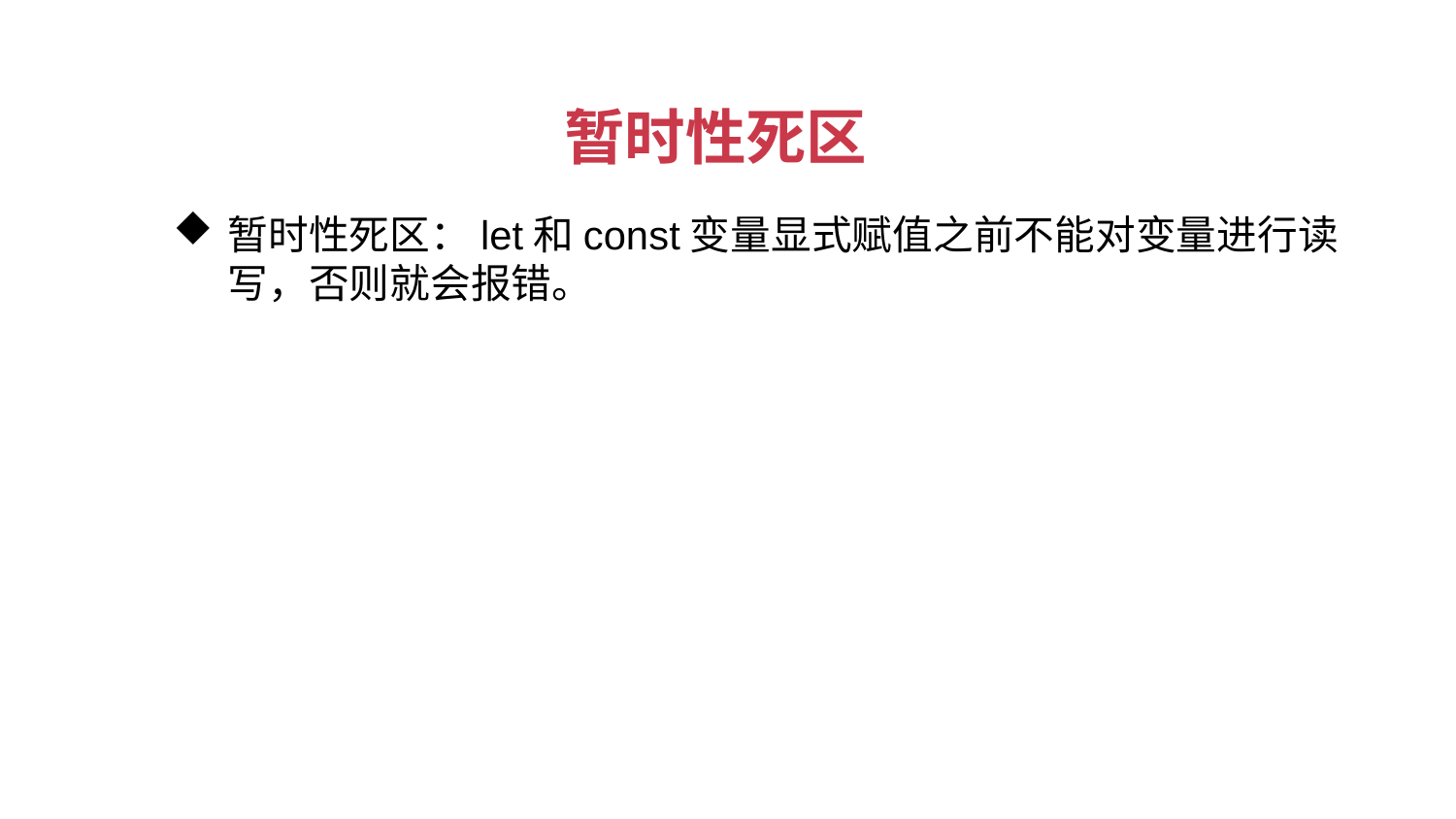

暂时性死区
暂时性死区：let和const变量显式赋值之前不能对变量进行读写，否则就会报错。